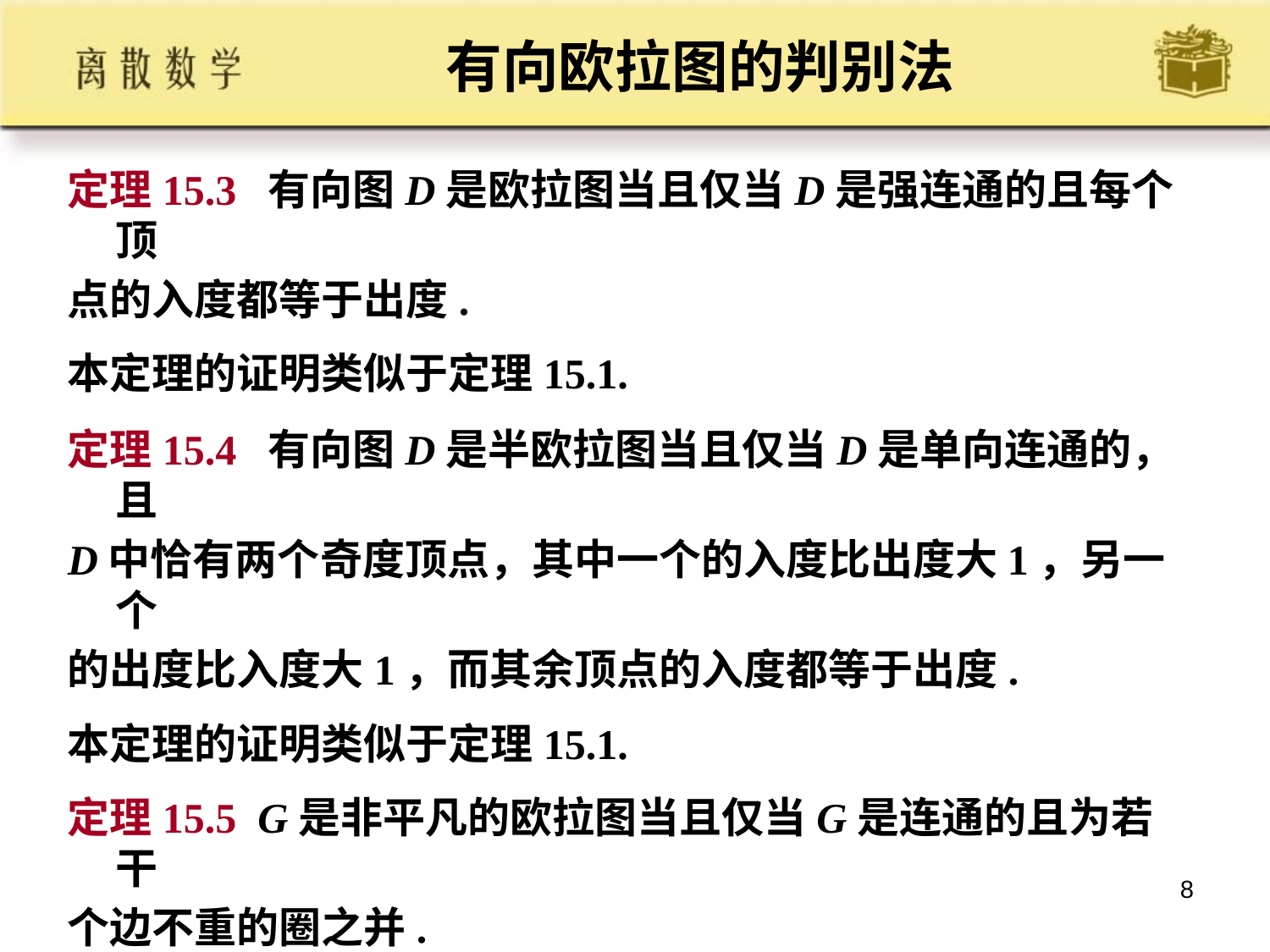

# 有向欧拉图的判别法
定理15.3  有向图D是欧拉图当且仅当D是强连通的且每个顶
点的入度都等于出度.
本定理的证明类似于定理15.1.
定理15.4  有向图D是半欧拉图当且仅当D是单向连通的，且
D中恰有两个奇度顶点，其中一个的入度比出度大1，另一个
的出度比入度大1，而其余顶点的入度都等于出度.
本定理的证明类似于定理15.1.
定理15.5  G是非平凡的欧拉图当且仅当G是连通的且为若干
个边不重的圈之并.
可用归纳法证定理15.5.
8